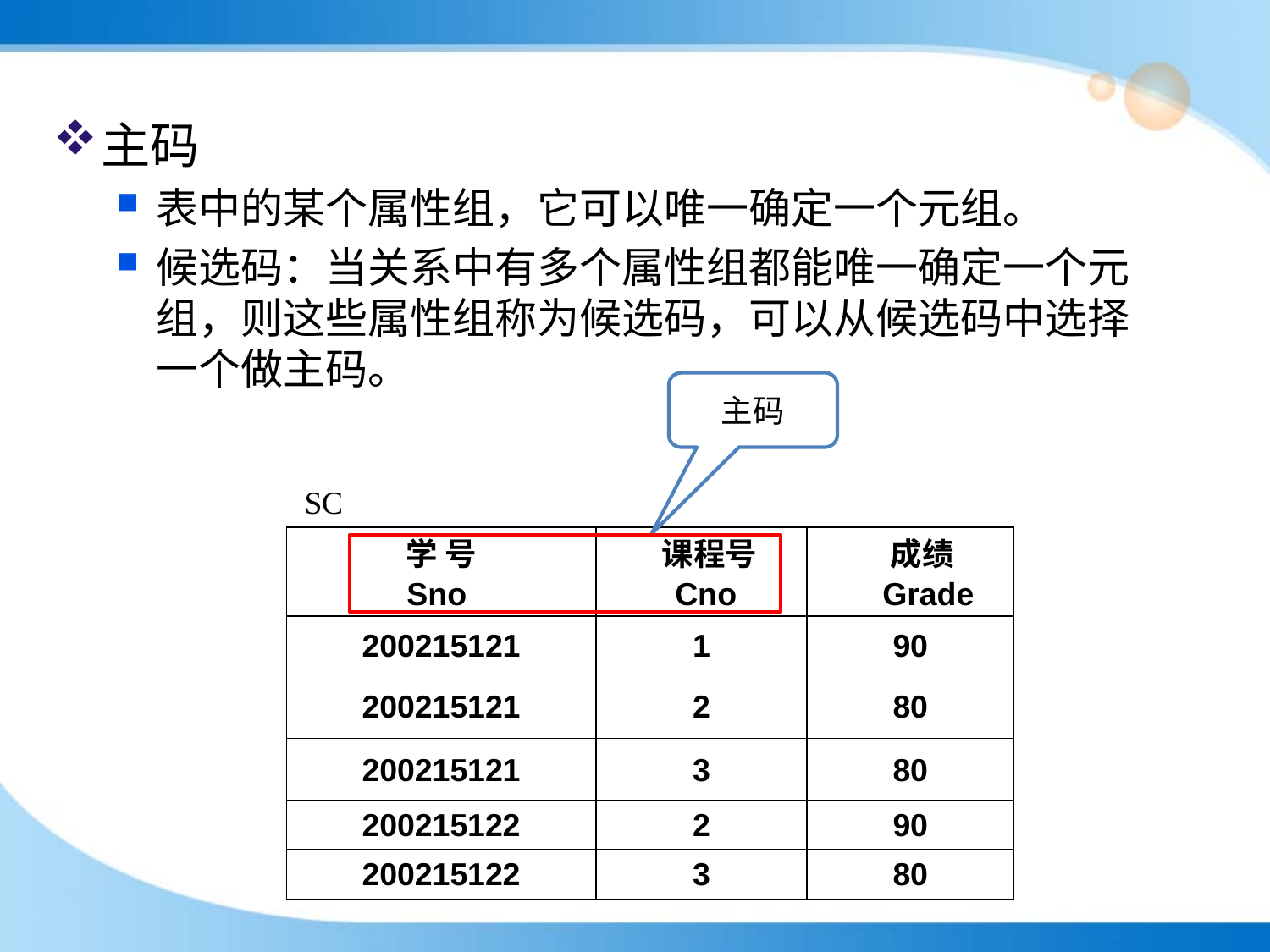

主码
表中的某个属性组，它可以唯一确定一个元组。
候选码：当关系中有多个属性组都能唯一确定一个元组，则这些属性组称为候选码，可以从候选码中选择一个做主码。
主码
SC
| 学 号 | 课程号 | 成绩 |
| --- | --- | --- |
| Sno | Cno | Grade |
| 200215121 | 1 | 90 |
| 200215121 | 2 | 80 |
| 200215121 | 3 | 80 |
| 200215122 | 2 | 90 |
| 200215122 | 3 | 80 |